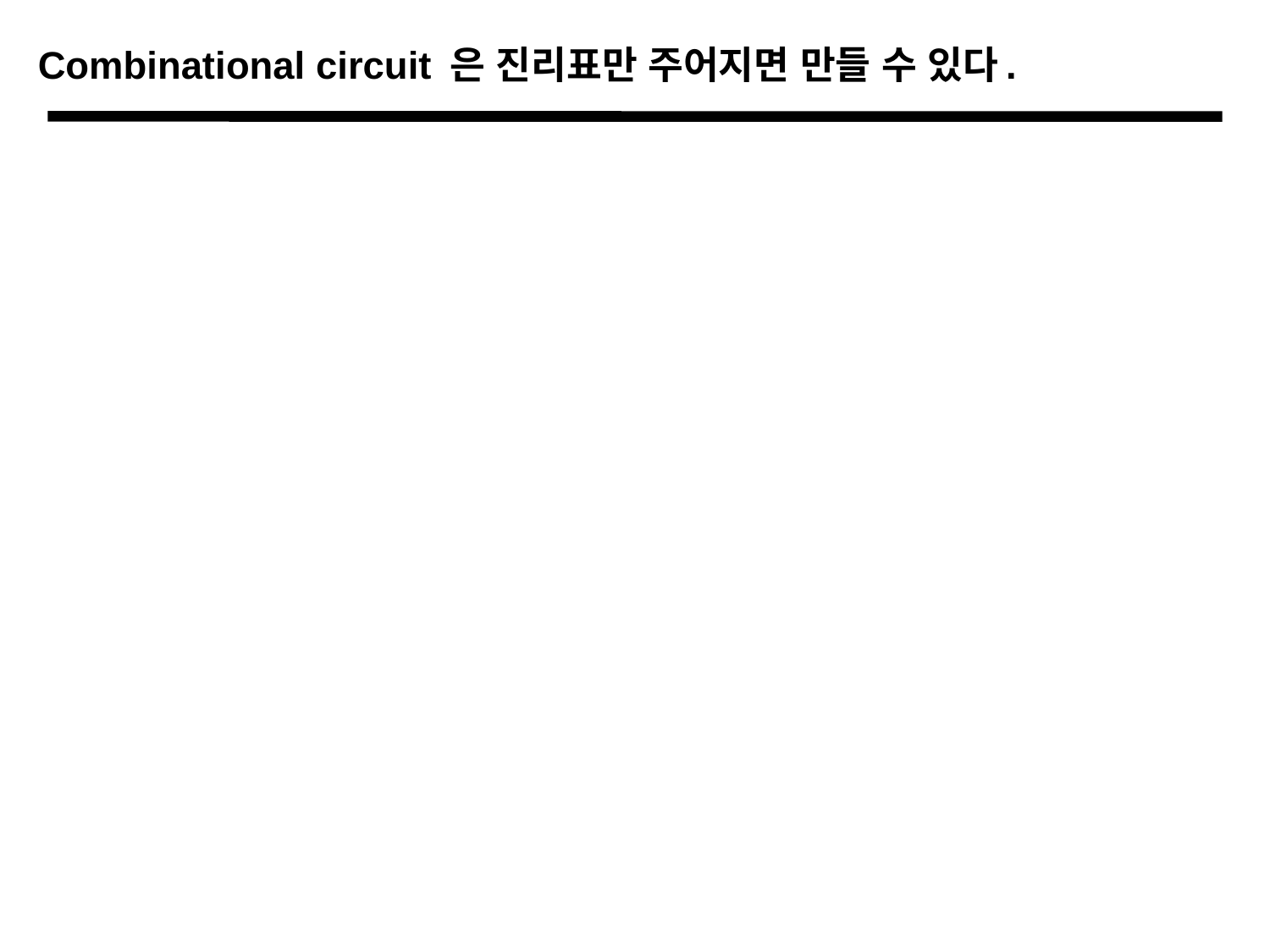

# Combinational circuit 은 진리표만 주어지면 만들 수 있다.